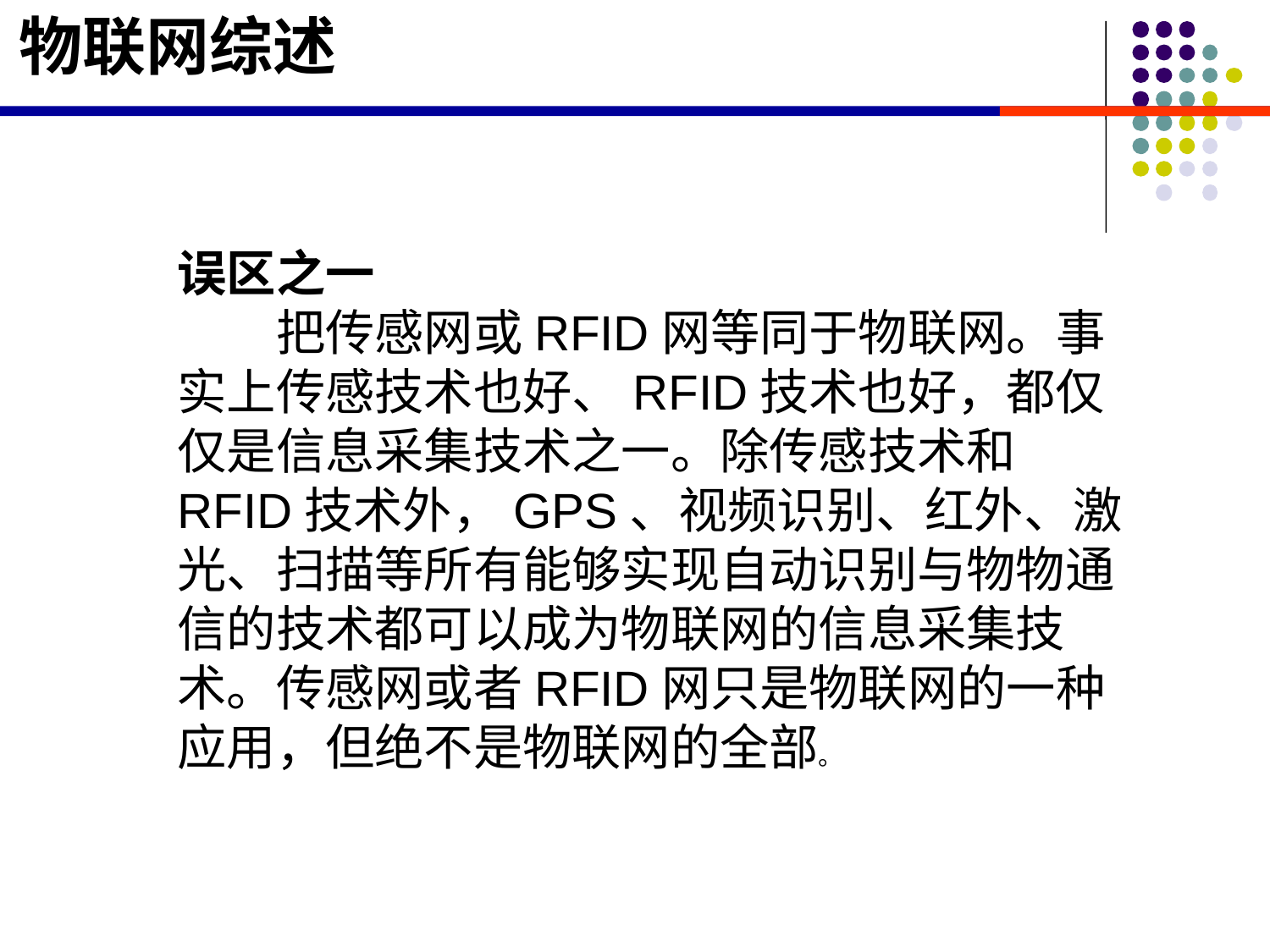

物联网综述
误区之一
　　把传感网或RFID网等同于物联网。事实上传感技术也好、RFID技术也好，都仅仅是信息采集技术之一。除传感技术和RFID技术外，GPS、视频识别、红外、激光、扫描等所有能够实现自动识别与物物通信的技术都可以成为物联网的信息采集技术。传感网或者RFID网只是物联网的一种应用，但绝不是物联网的全部。